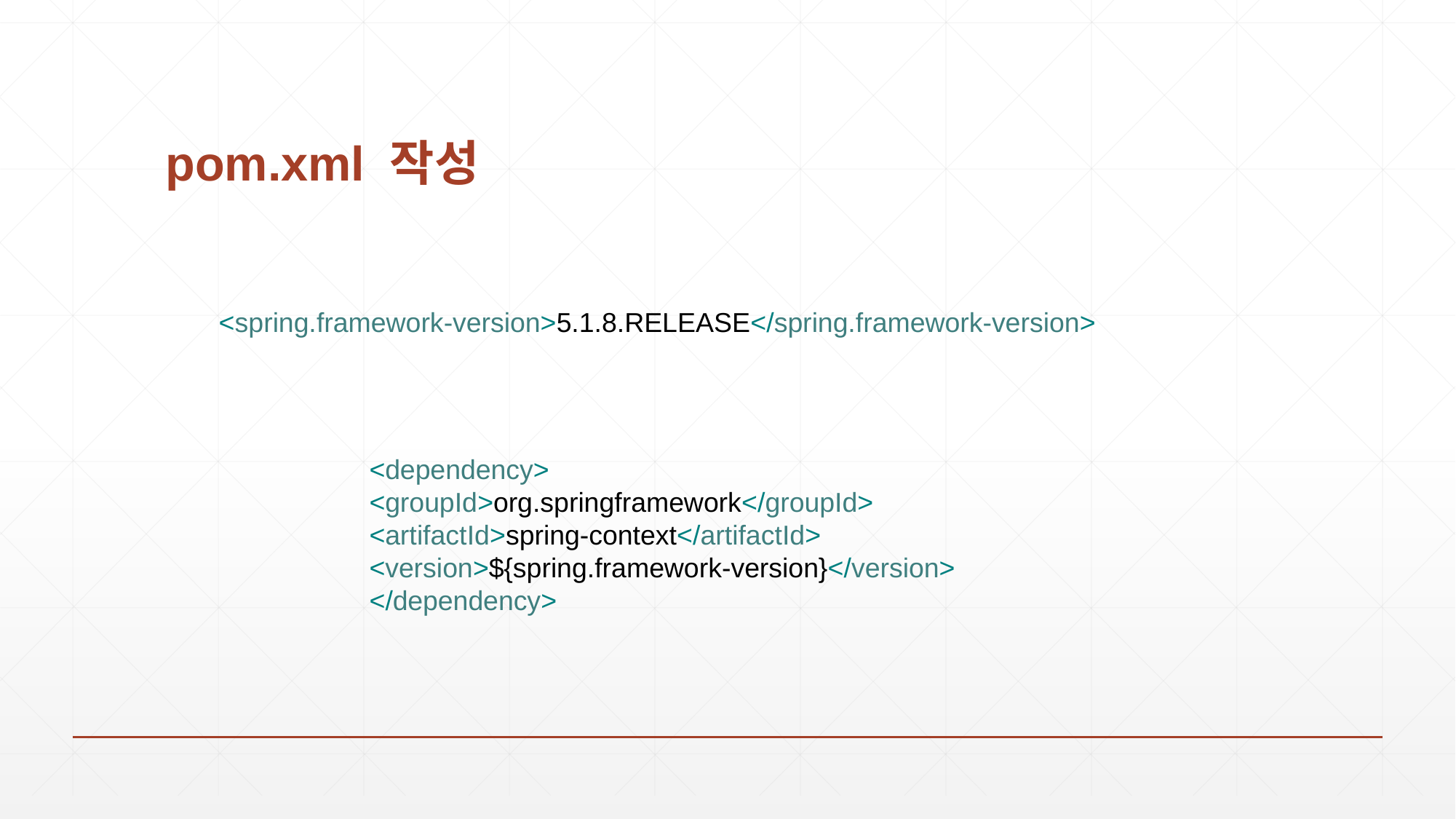

# pom.xml 작성
<spring.framework-version>5.1.8.RELEASE</spring.framework-version>
<dependency>
<groupId>org.springframework</groupId>
<artifactId>spring-context</artifactId>
<version>${spring.framework-version}</version>
</dependency>